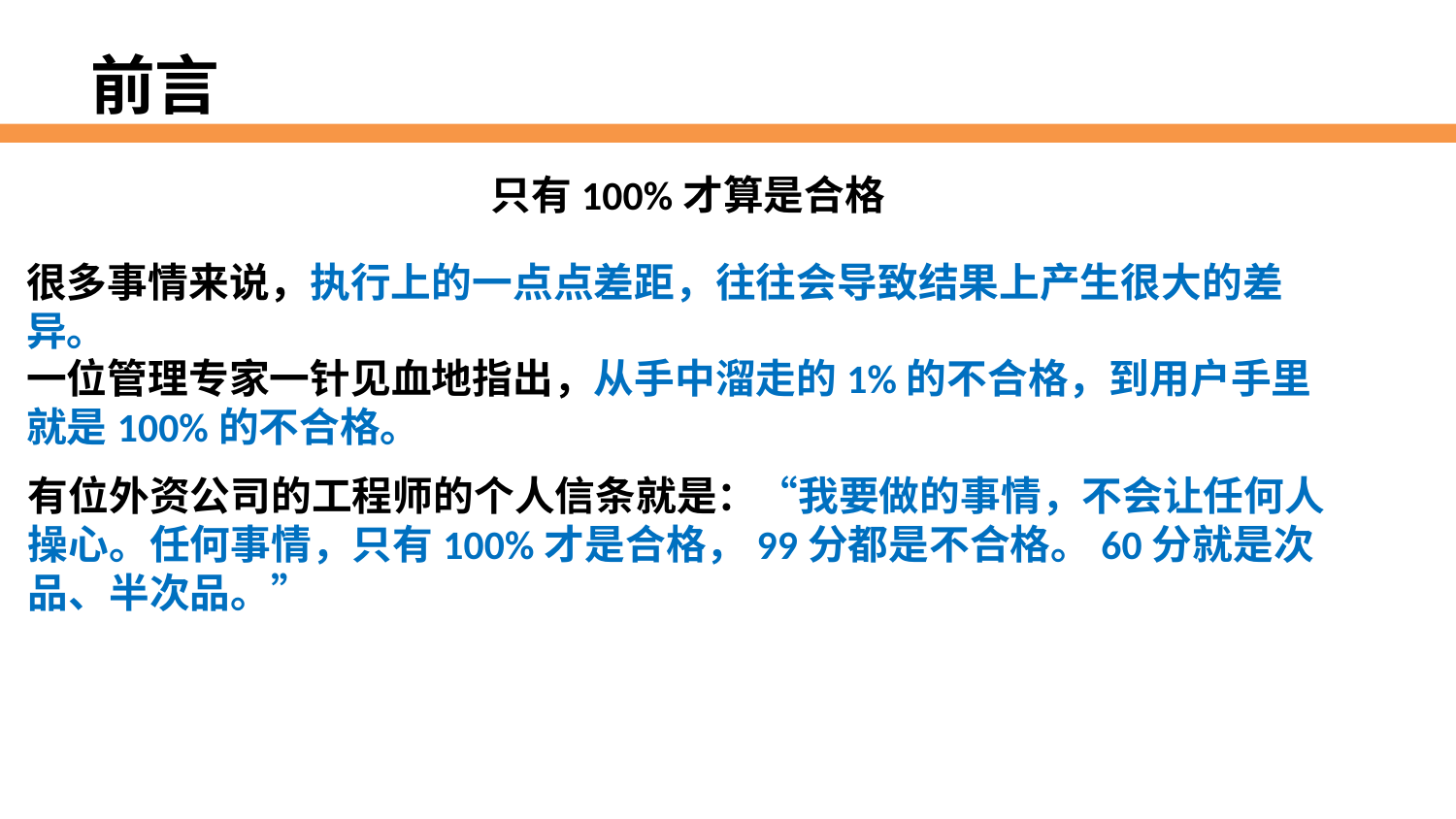

前言
只有100%才算是合格
很多事情来说，执行上的一点点差距，往往会导致结果上产生很大的差异。
一位管理专家一针见血地指出，从手中溜走的1%的不合格，到用户手里就是100%的不合格。
有位外资公司的工程师的个人信条就是：“我要做的事情，不会让任何人操心。任何事情，只有100%才是合格，99分都是不合格。60分就是次品、半次品。”